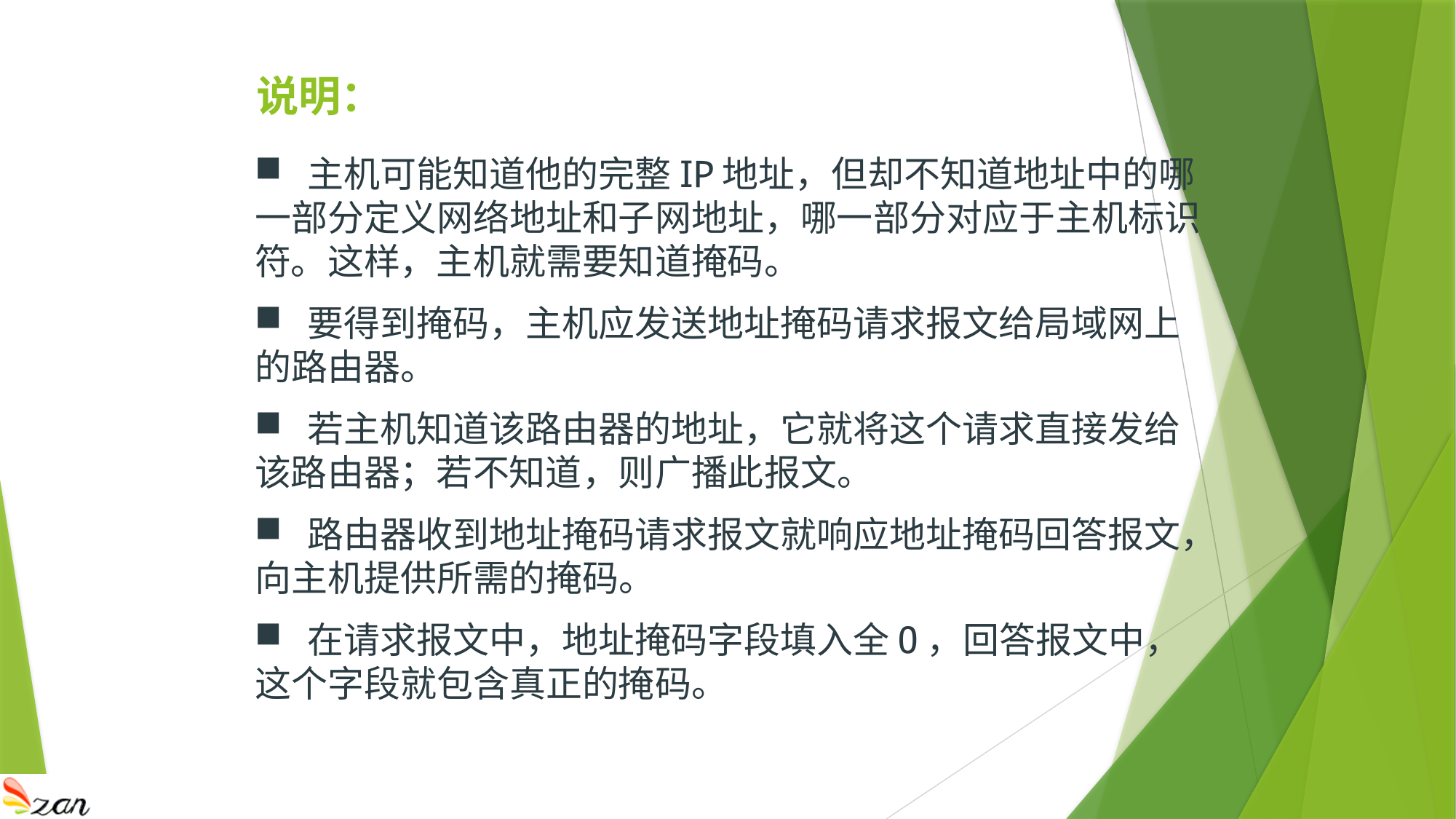

# 说明：
  主机可能知道他的完整IP地址，但却不知道地址中的哪一部分定义网络地址和子网地址，哪一部分对应于主机标识符。这样，主机就需要知道掩码。
  要得到掩码，主机应发送地址掩码请求报文给局域网上的路由器。
  若主机知道该路由器的地址，它就将这个请求直接发给该路由器；若不知道，则广播此报文。
  路由器收到地址掩码请求报文就响应地址掩码回答报文，向主机提供所需的掩码。
  在请求报文中，地址掩码字段填入全0，回答报文中，这个字段就包含真正的掩码。